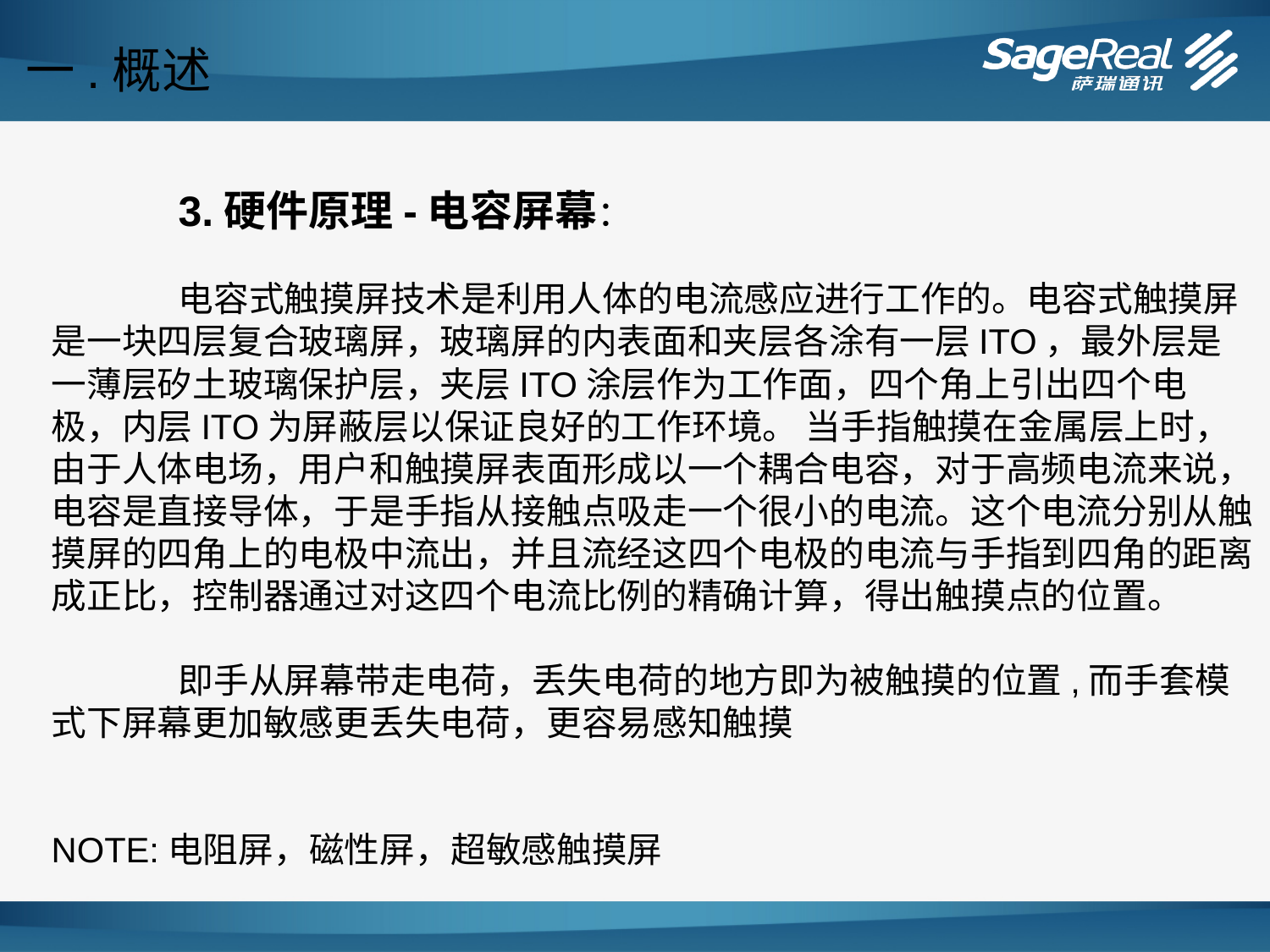

一.概述
	3.硬件原理-电容屏幕：

	电容式触摸屏技术是利用人体的电流感应进行工作的。电容式触摸屏是一块四层复合玻璃屏，玻璃屏的内表面和夹层各涂有一层ITO，最外层是一薄层矽土玻璃保护层，夹层ITO涂层作为工作面，四个角上引出四个电极，内层ITO为屏蔽层以保证良好的工作环境。 当手指触摸在金属层上时，由于人体电场，用户和触摸屏表面形成以一个耦合电容，对于高频电流来说，电容是直接导体，于是手指从接触点吸走一个很小的电流。这个电流分别从触摸屏的四角上的电极中流出，并且流经这四个电极的电流与手指到四角的距离成正比，控制器通过对这四个电流比例的精确计算，得出触摸点的位置。

	即手从屏幕带走电荷，丢失电荷的地方即为被触摸的位置,而手套模式下屏幕更加敏感更丢失电荷，更容易感知触摸

NOTE:电阻屏，磁性屏，超敏感触摸屏